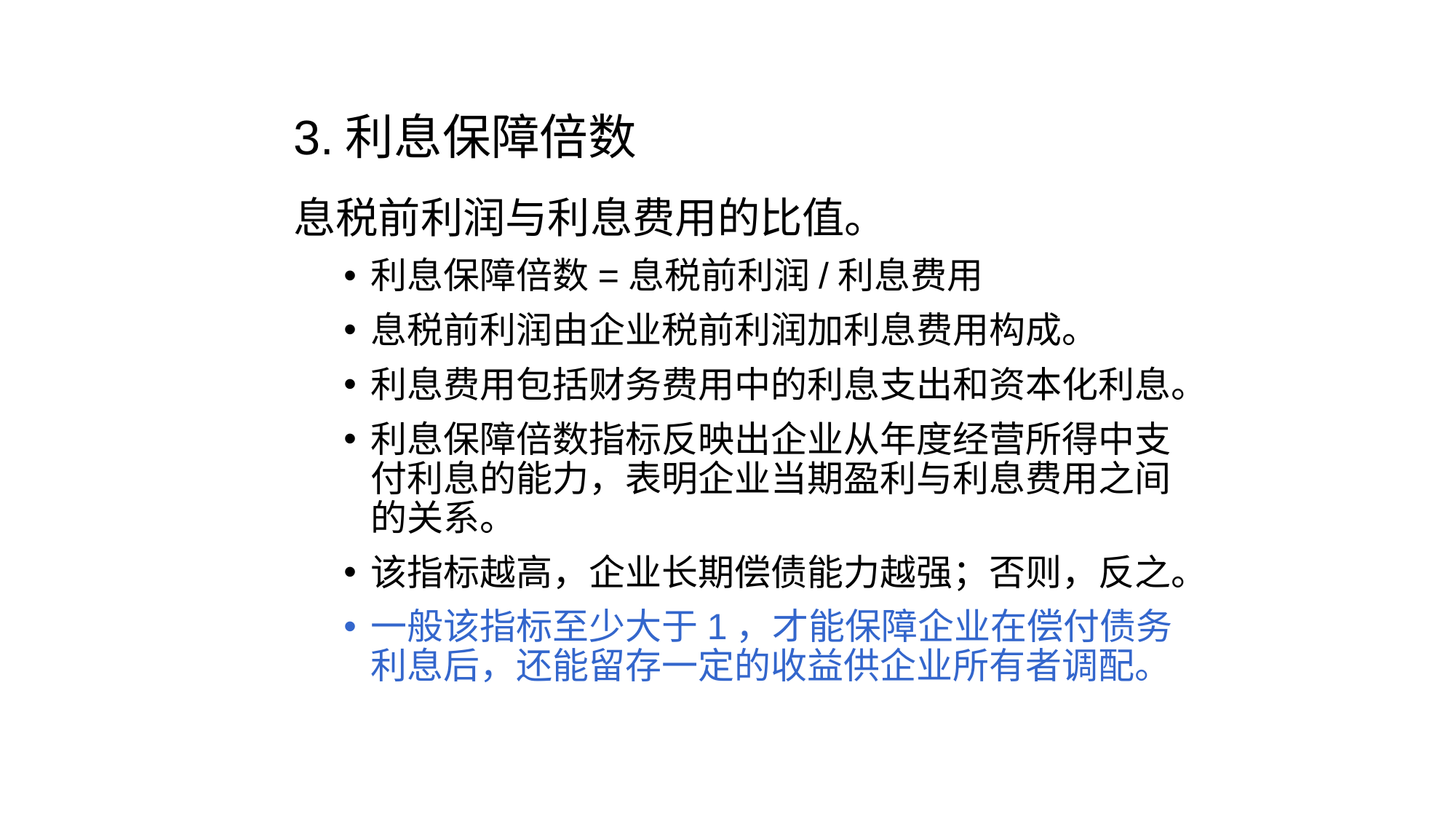

# 3.利息保障倍数
息税前利润与利息费用的比值。
利息保障倍数=息税前利润/利息费用
息税前利润由企业税前利润加利息费用构成。
利息费用包括财务费用中的利息支出和资本化利息。
利息保障倍数指标反映出企业从年度经营所得中支付利息的能力，表明企业当期盈利与利息费用之间的关系。
该指标越高，企业长期偿债能力越强；否则，反之。
一般该指标至少大于1，才能保障企业在偿付债务利息后，还能留存一定的收益供企业所有者调配。